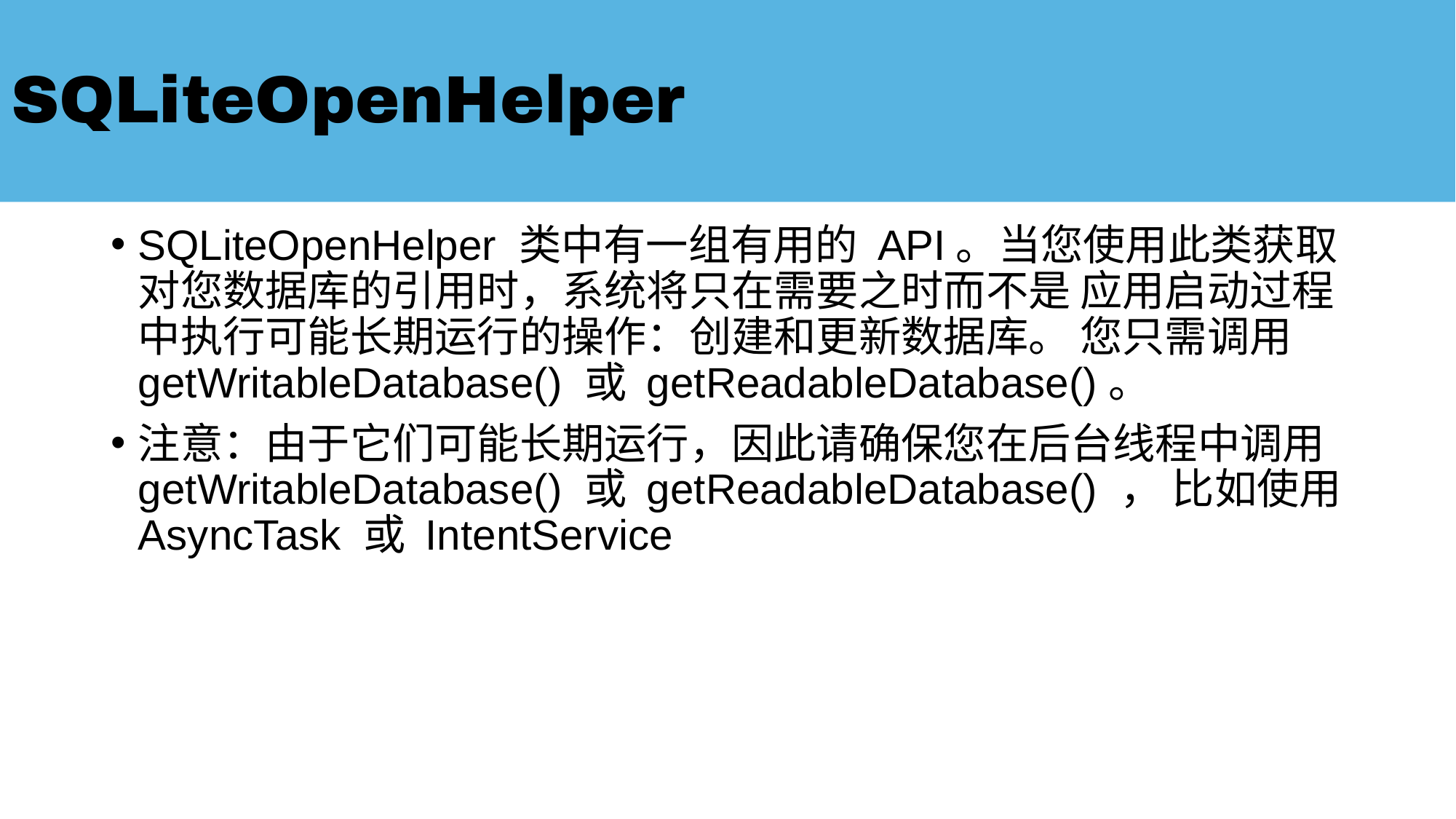

# SQLiteOpenHelper
SQLiteOpenHelper 类中有一组有用的 API。当您使用此类获取对您数据库的引用时，系统将只在需要之时而不是 应用启动过程中执行可能长期运行的操作：创建和更新数据库。 您只需调用 getWritableDatabase() 或 getReadableDatabase()。
注意：由于它们可能长期运行，因此请确保您在后台线程中调用 getWritableDatabase() 或 getReadableDatabase() ， 比如使用 AsyncTask 或 IntentService